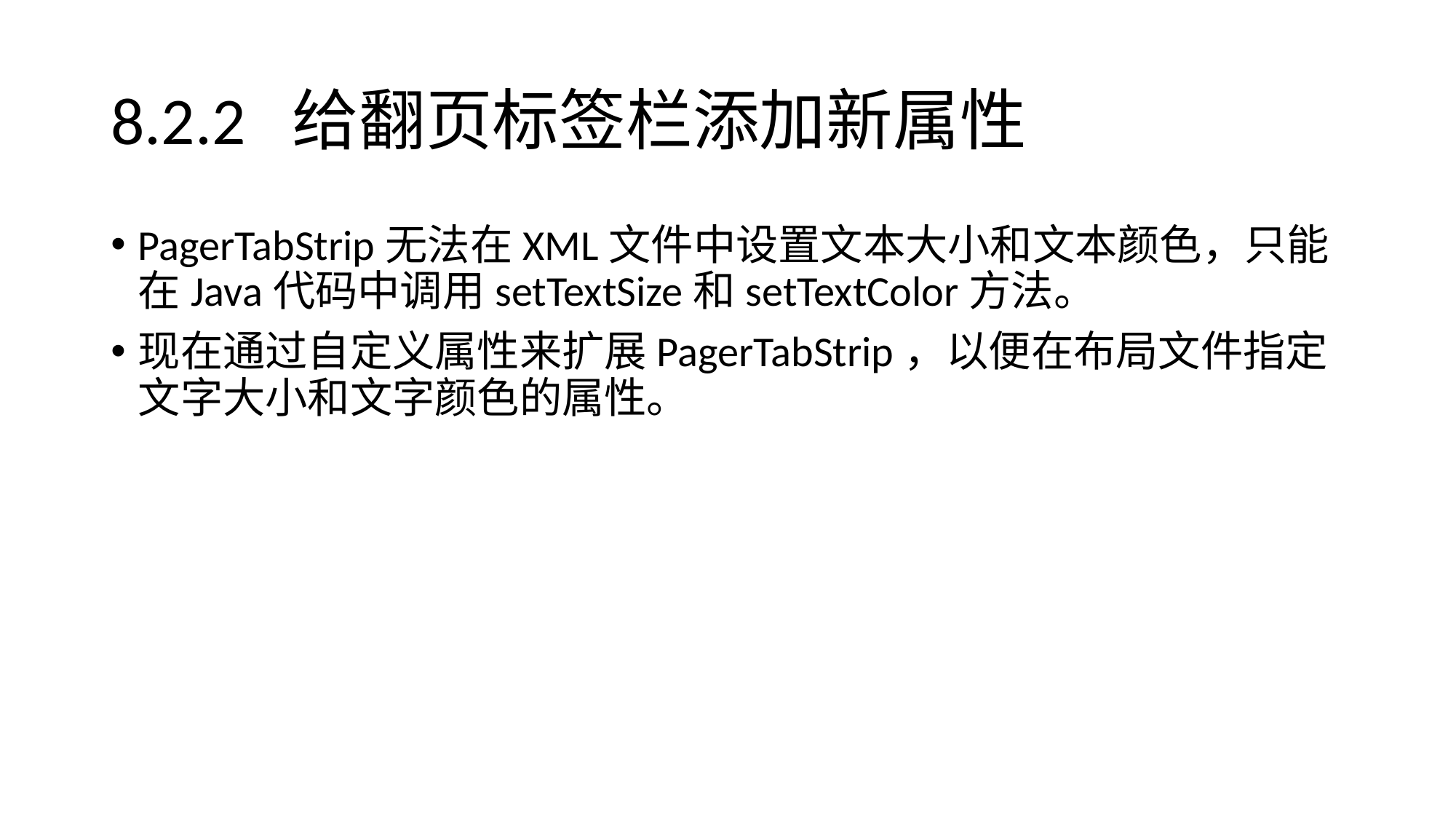

# 8.2.2  给翻页标签栏添加新属性
PagerTabStrip无法在XML文件中设置文本大小和文本颜色，只能在Java代码中调用setTextSize和setTextColor方法。
现在通过自定义属性来扩展PagerTabStrip，以便在布局文件指定文字大小和文字颜色的属性。